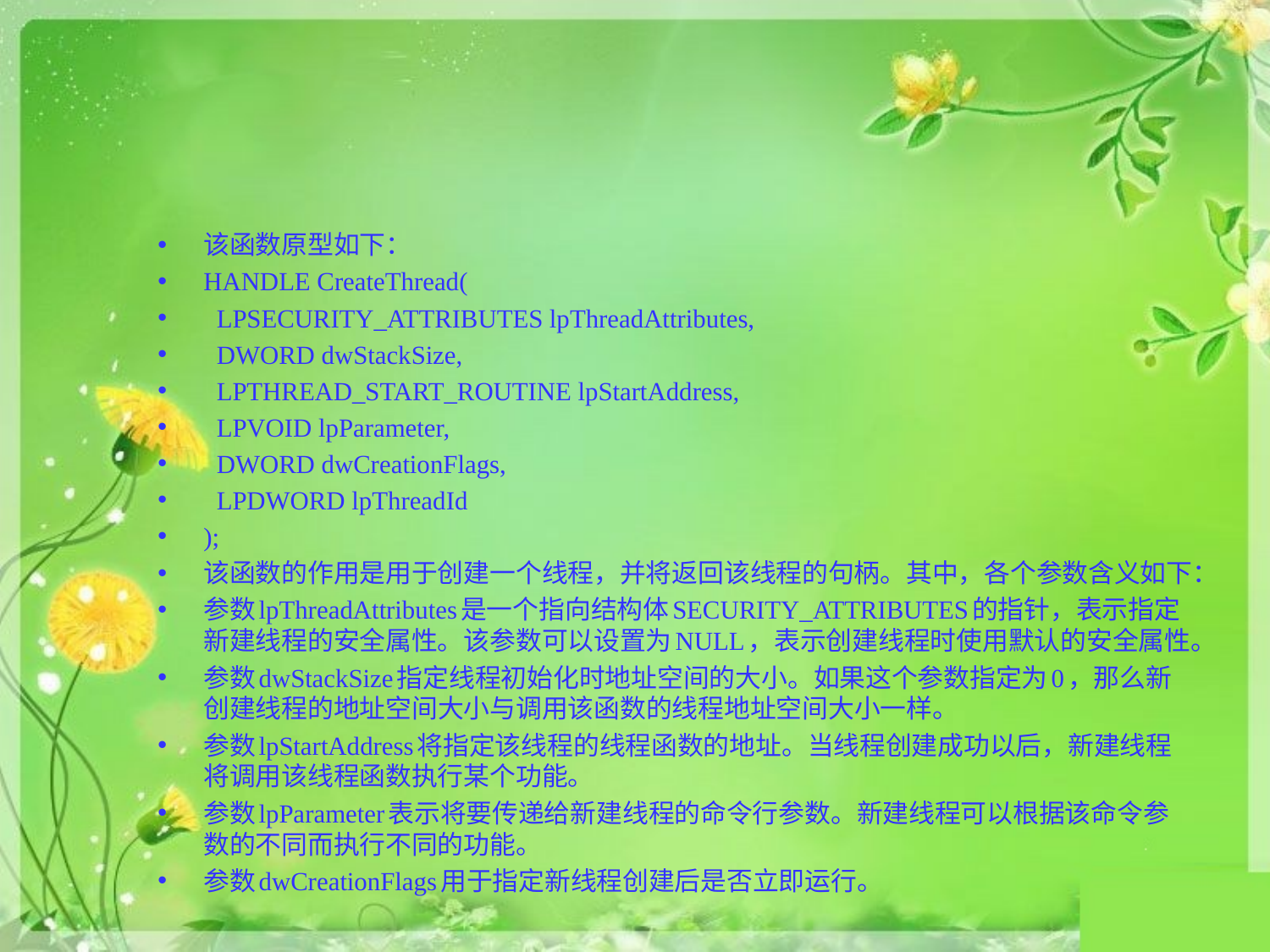

#
该函数原型如下：
HANDLE CreateThread(
  LPSECURITY_ATTRIBUTES lpThreadAttributes,
  DWORD dwStackSize,
  LPTHREAD_START_ROUTINE lpStartAddress,
  LPVOID lpParameter,
  DWORD dwCreationFlags,
  LPDWORD lpThreadId
);
该函数的作用是用于创建一个线程，并将返回该线程的句柄。其中，各个参数含义如下：
参数lpThreadAttributes是一个指向结构体SECURITY_ATTRIBUTES的指针，表示指定新建线程的安全属性。该参数可以设置为NULL，表示创建线程时使用默认的安全属性。
参数dwStackSize指定线程初始化时地址空间的大小。如果这个参数指定为0，那么新创建线程的地址空间大小与调用该函数的线程地址空间大小一样。
参数lpStartAddress将指定该线程的线程函数的地址。当线程创建成功以后，新建线程将调用该线程函数执行某个功能。
参数lpParameter表示将要传递给新建线程的命令行参数。新建线程可以根据该命令参数的不同而执行不同的功能。
参数dwCreationFlags用于指定新线程创建后是否立即运行。